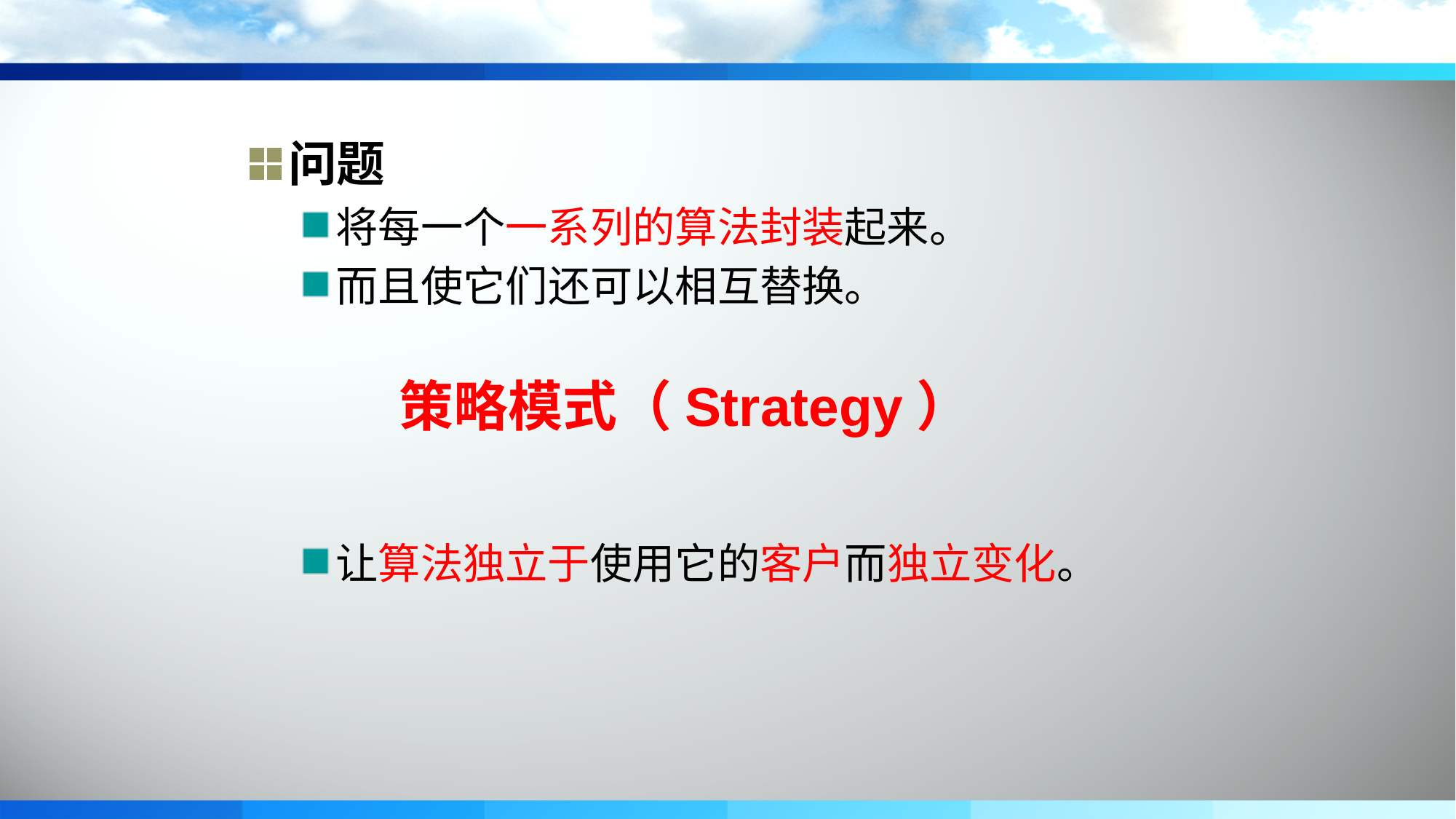

问题
将每一个一系列的算法封装起来。
而且使它们还可以相互替换。

让算法独立于使用它的客户而独立变化。
策略模式（Strategy）